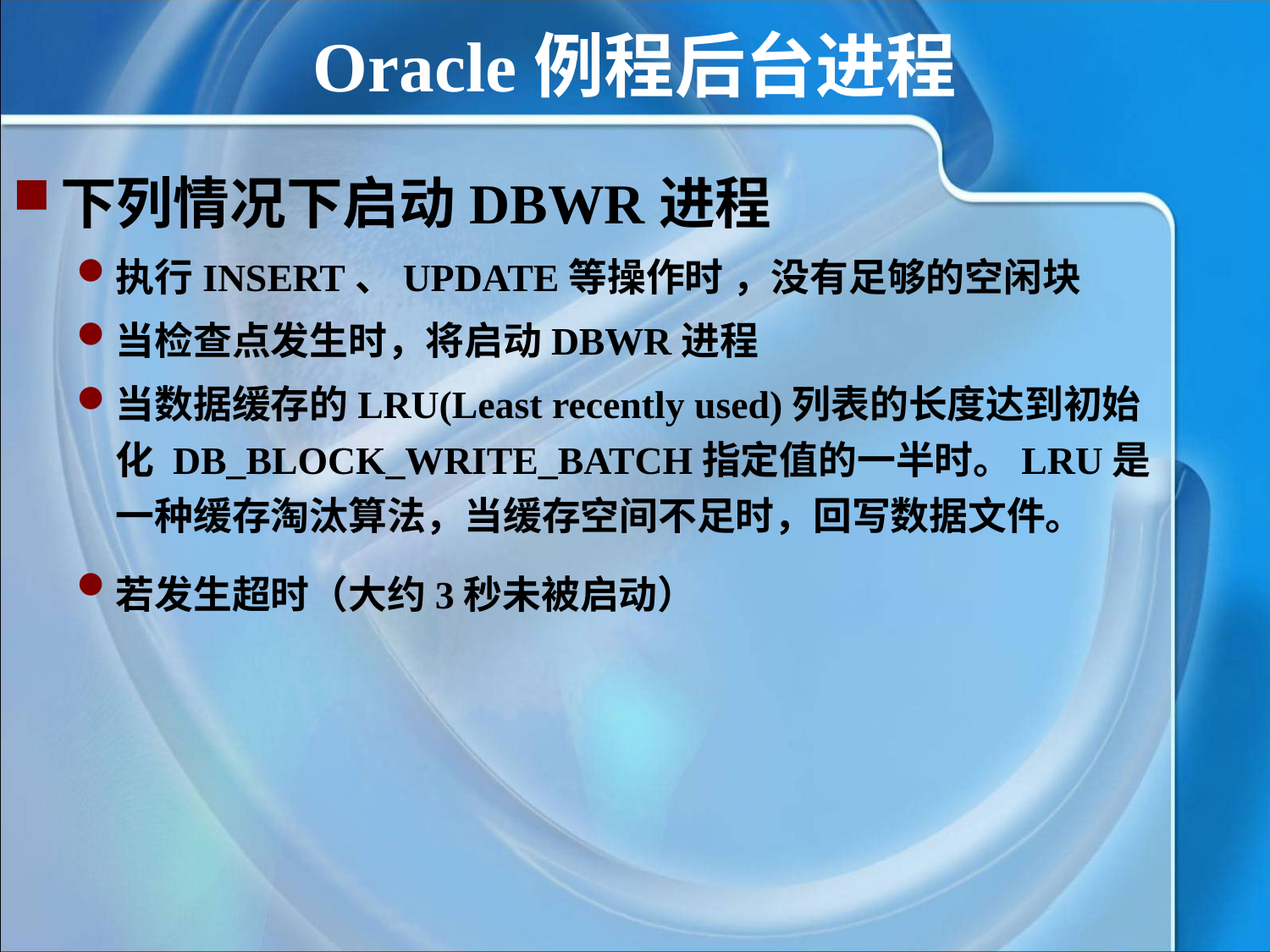

# Oracle例程后台进程
下列情况下启动DBWR进程
执行INSERT、UPDATE等操作时 ，没有足够的空闲块
当检查点发生时，将启动DBWR进程
当数据缓存的LRU(Least recently used)列表的长度达到初始化 DB_BLOCK_WRITE_BATCH指定值的一半时。LRU是一种缓存淘汰算法，当缓存空间不足时，回写数据文件。
若发生超时（大约3秒未被启动）
43